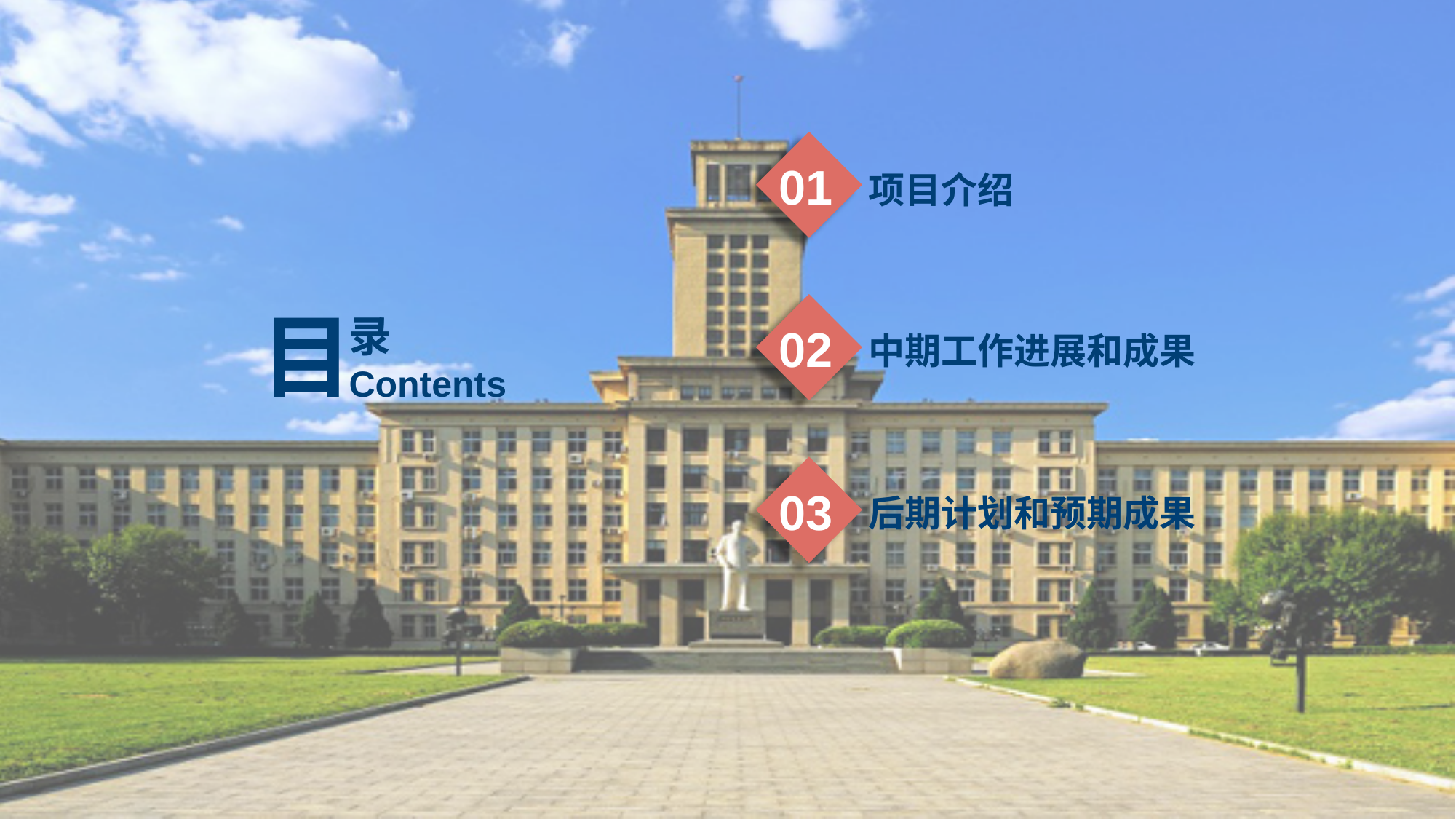

01
项目介绍

02
中期工作进展和成果

03
后期计划和预期成果
目
录
Contents